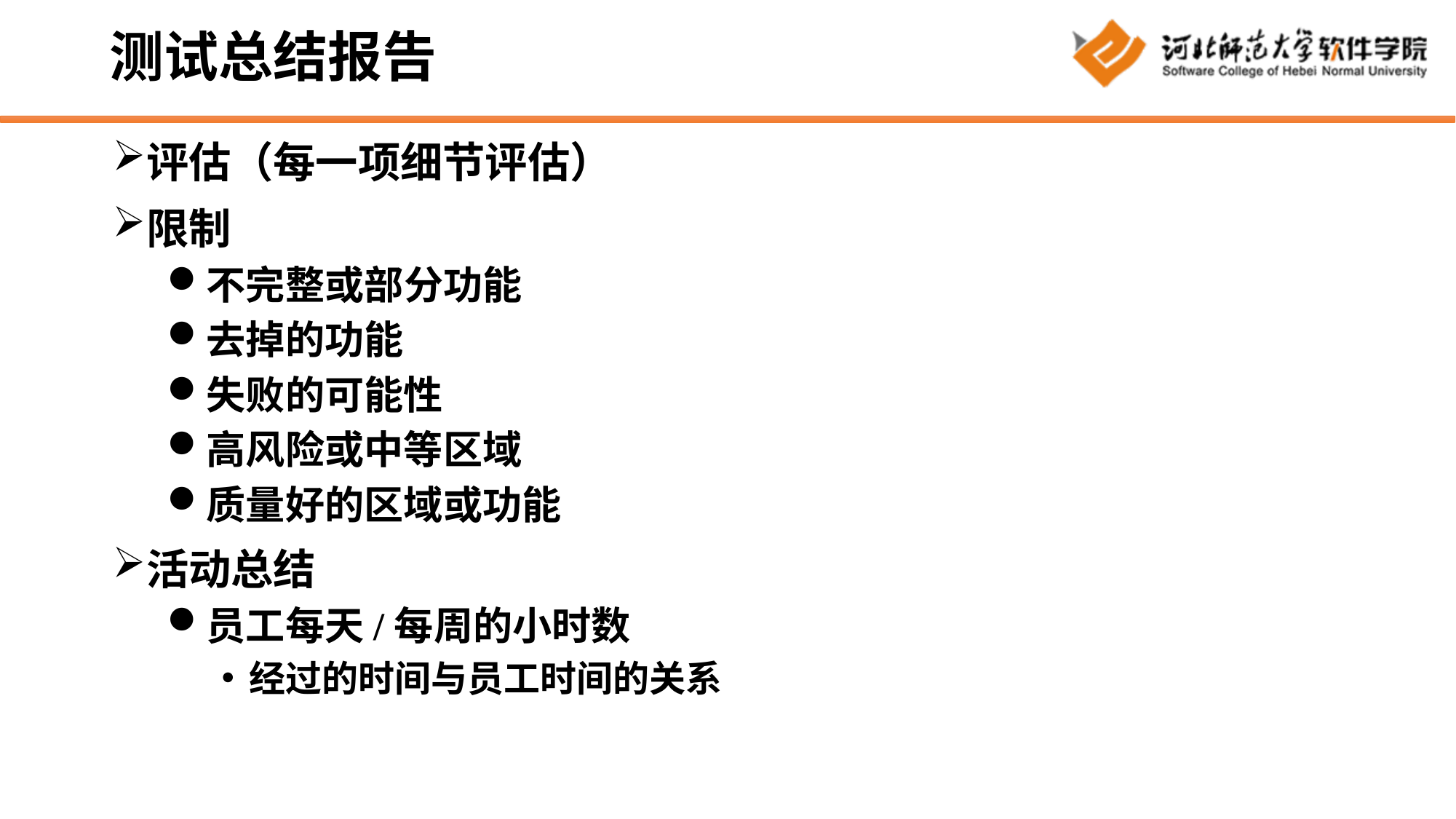

# 测试总结报告
评估（每一项细节评估）
限制
不完整或部分功能
去掉的功能
失败的可能性
高风险或中等区域
质量好的区域或功能
活动总结
员工每天/每周的小时数
经过的时间与员工时间的关系